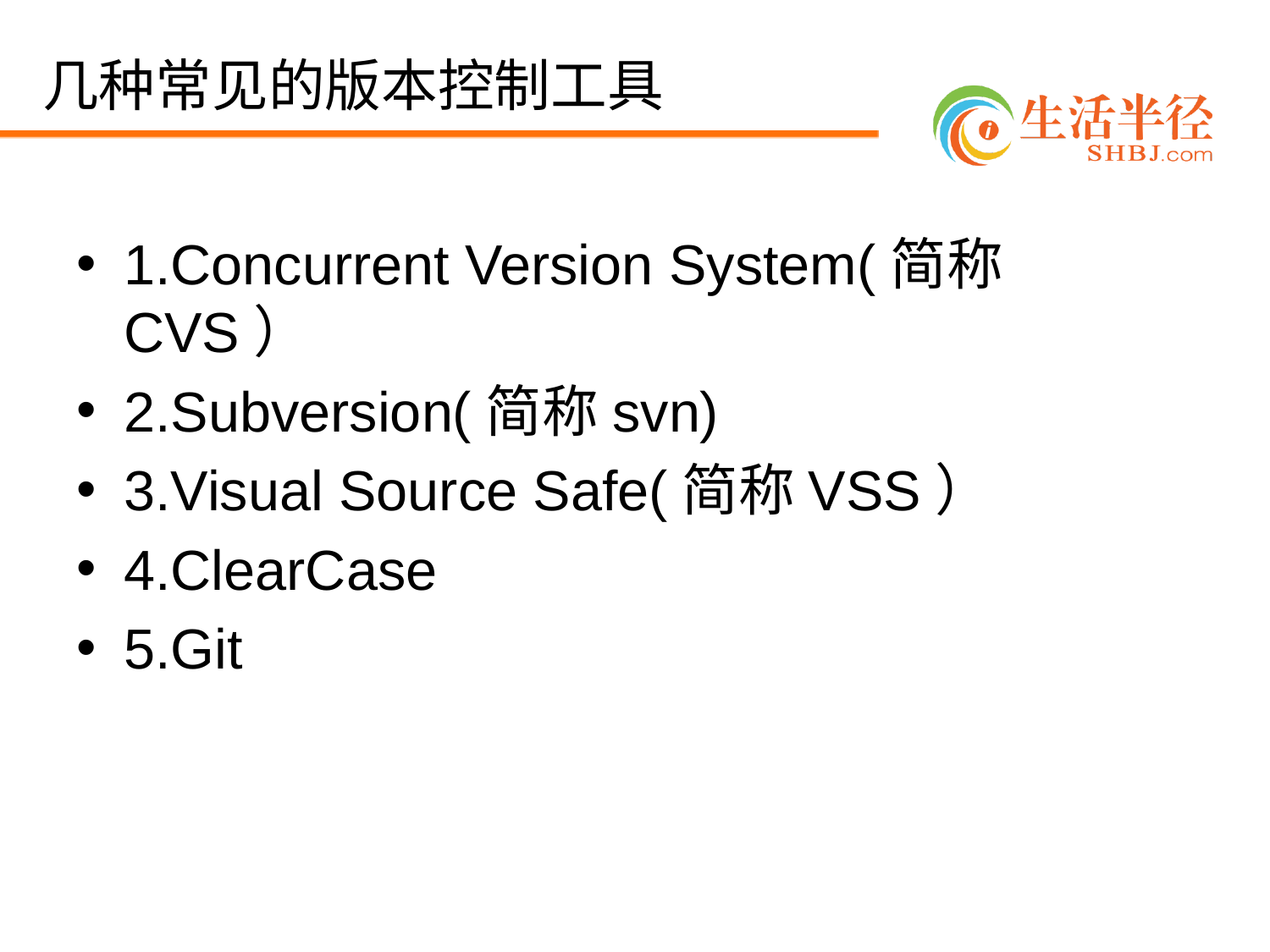

# 几种常见的版本控制工具
1.Concurrent Version System(简称CVS）
2.Subversion(简称svn)
3.Visual Source Safe(简称VSS）
4.ClearCase
5.Git